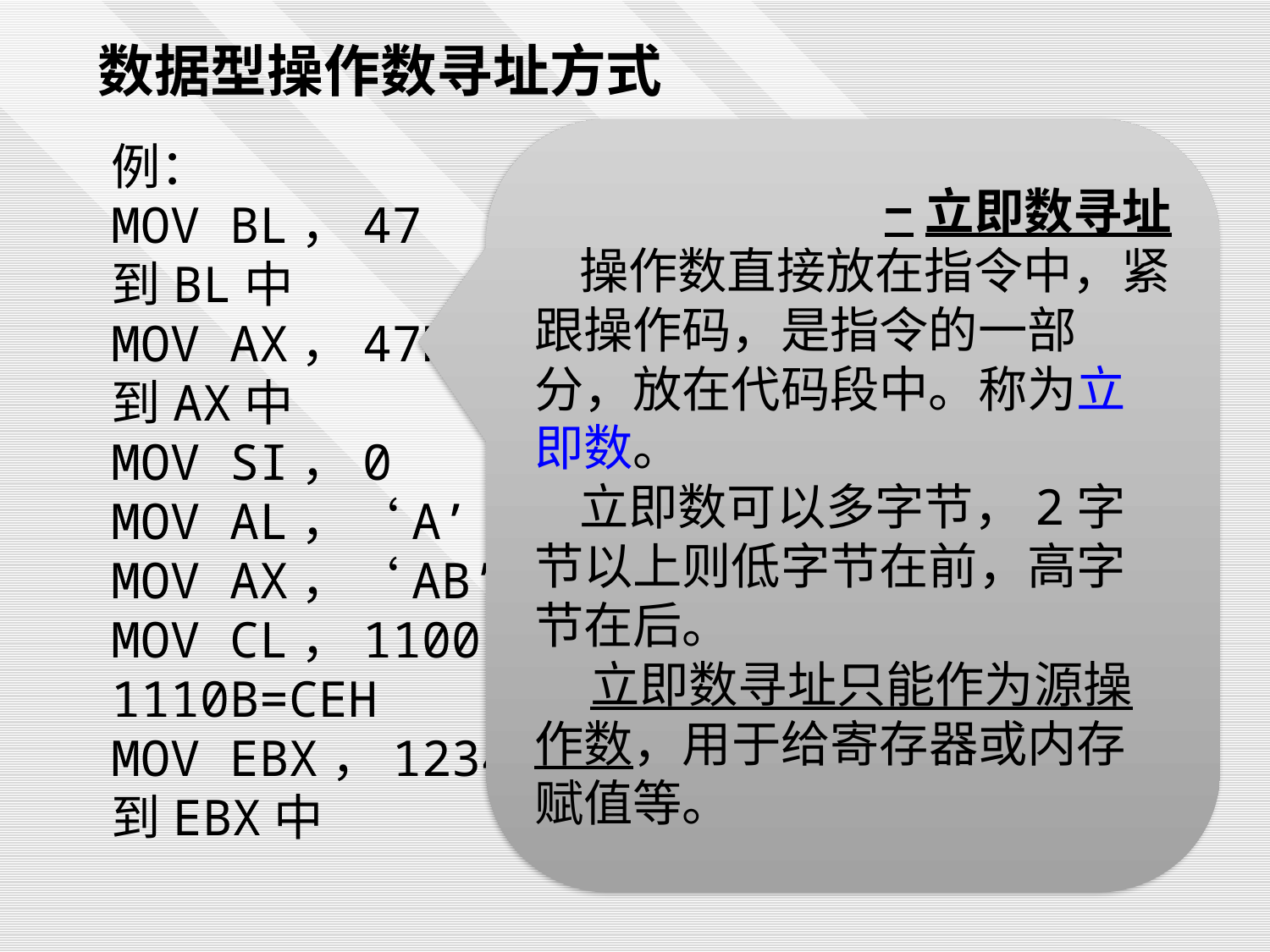

数据型操作数寻址方式
−立即数寻址
   操作数直接放在指令中，紧跟操作码，是指令的一部分，放在代码段中。称为立即数。
   立即数可以多字节，2字节以上则低字节在前，高字节在后。
    立即数寻址只能作为源操作数，用于给寄存器或内存赋值等。
例：
MOV BL，47    ；十进制数47(2FH)传送到BL中
MOV AX，47H   ；十六进制数0047H传送到AX中
MOV SI，0     ；SI←OOOOH
MOV AL，‘A’ ；AL←41H
MOV AX，‘AB’；AX←4142H
MOV CL，1100 1110B  ；CL←1100 1110B=CEH
MOV EBX，12340000H  ；传送12340000H到EBX中